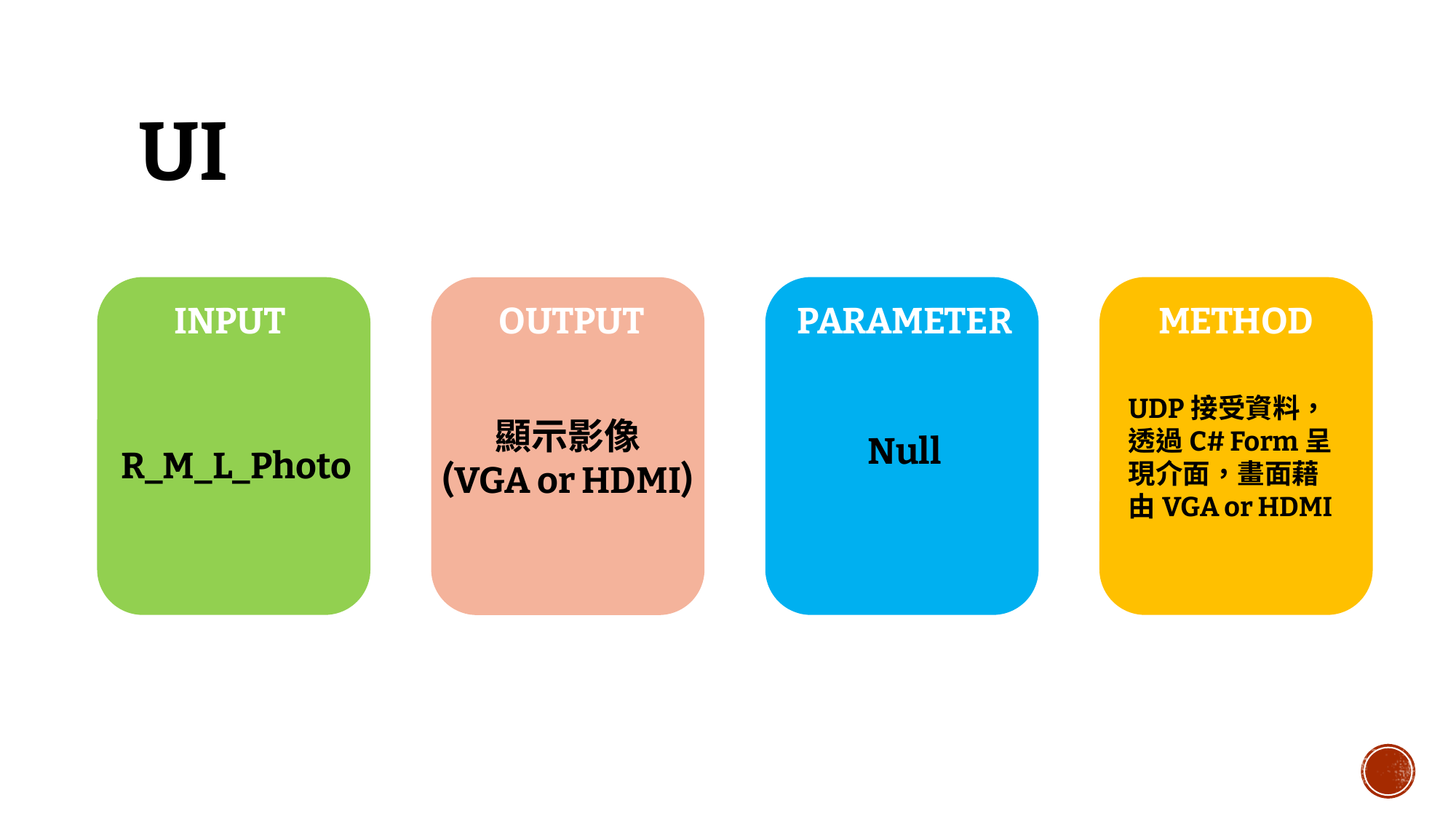

# ui

METHOD
UDP接受資料，透過C# Form呈現介面，畫面藉由VGA or HDMI

INPUT
R_M_L_Photo

PARAMETER
Null

OUTPUT
顯示影像
(VGA or HDMI)